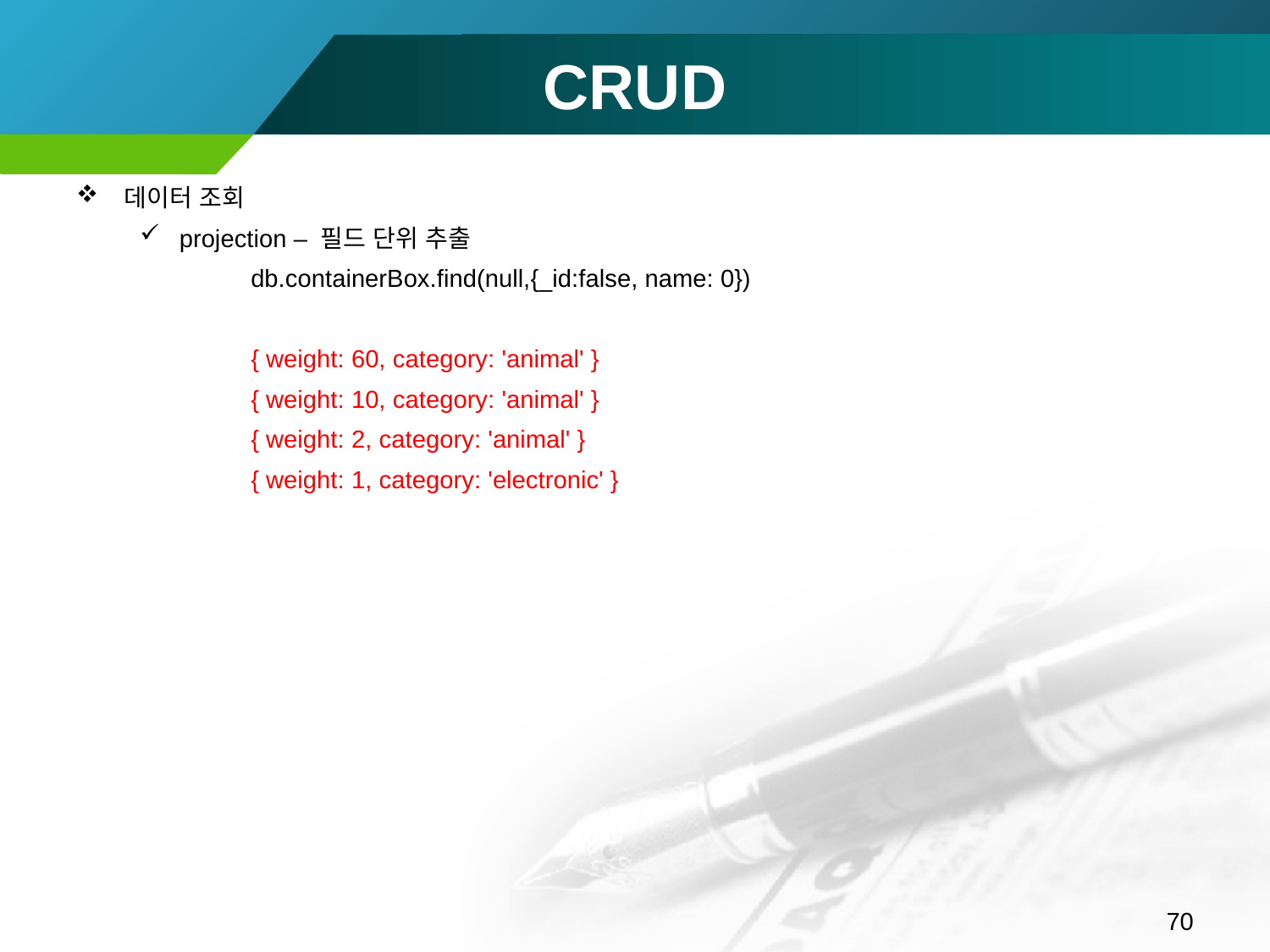

# CRUD
데이터 조회
projection – 필드 단위 추출
db.containerBox.find(null,{_id:false, name: 0})

{ weight: 60, category: 'animal' }
{ weight: 10, category: 'animal' }
{ weight: 2, category: 'animal' }
{ weight: 1, category: 'electronic' }

70